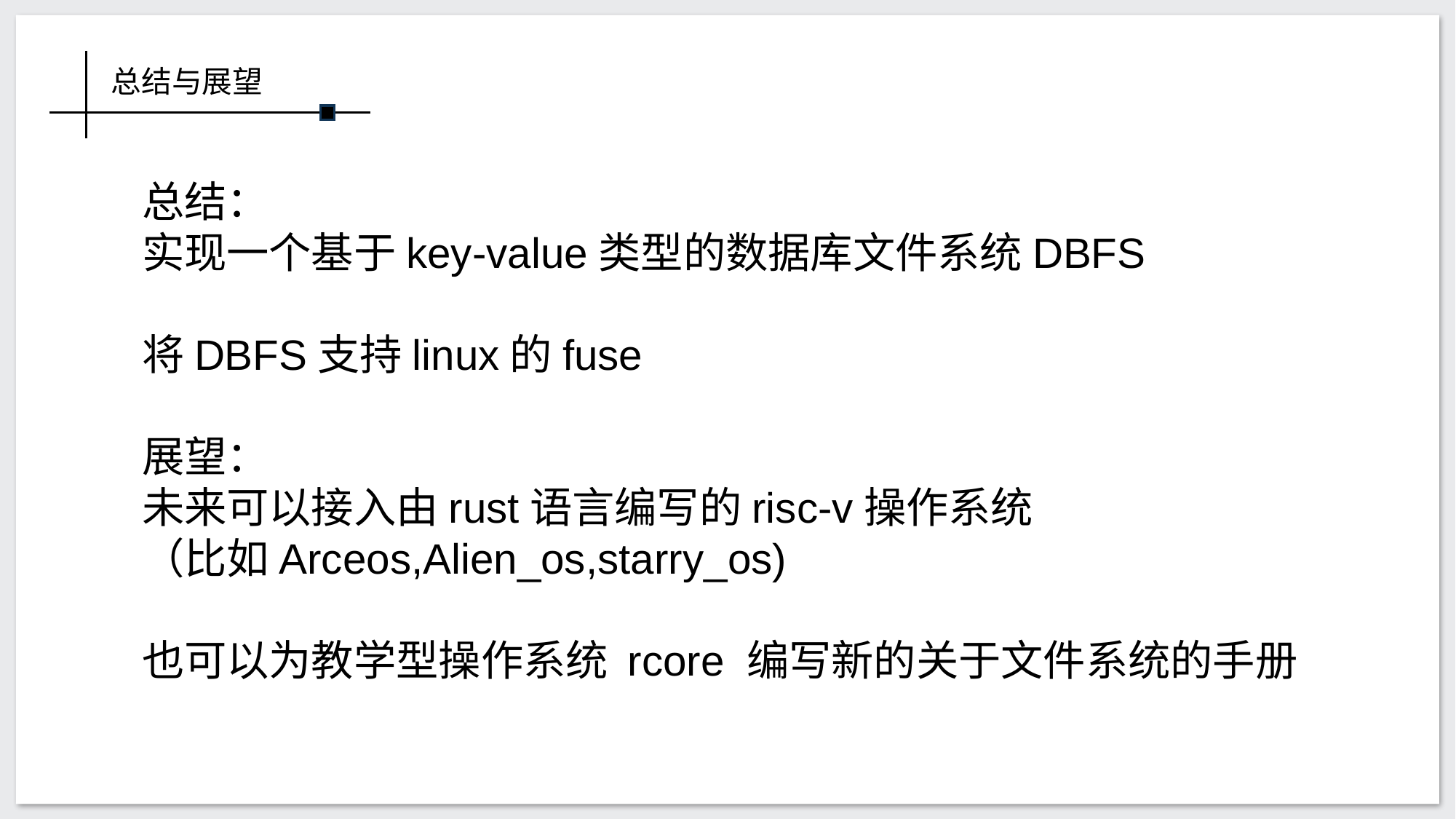

总结与展望

总结：
实现一个基于key-value类型的数据库文件系统DBFS

将DBFS支持linux的fuse

展望：
未来可以接入由rust语言编写的risc-v操作系统
（比如Arceos,Alien_os,starry_os)

也可以为教学型操作系统 rcore 编写新的关于文件系统的手册